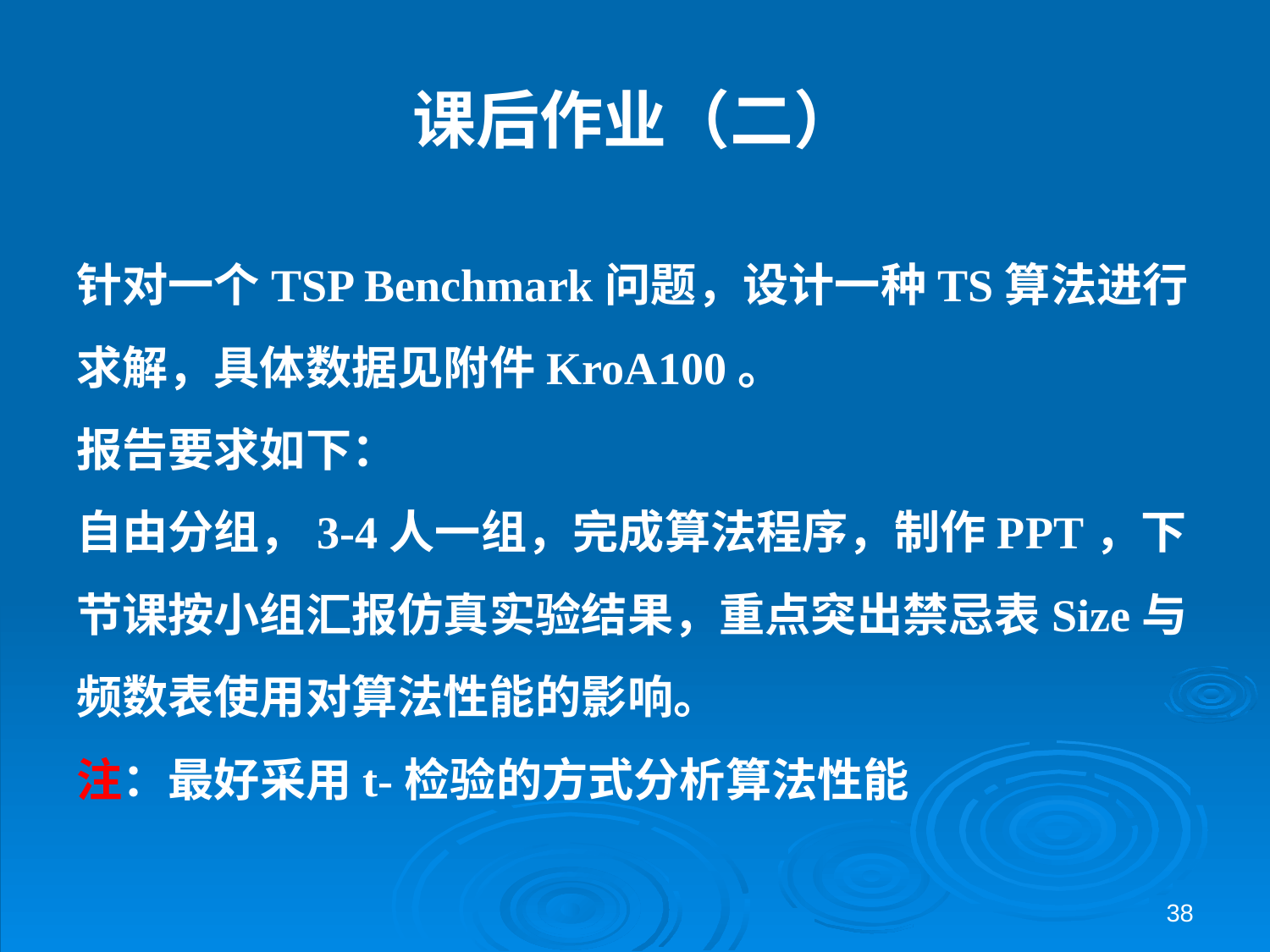

# 课后作业（二）
针对一个TSP Benchmark问题，设计一种TS算法进行求解，具体数据见附件KroA100。
报告要求如下：
自由分组，3-4人一组，完成算法程序，制作PPT，下节课按小组汇报仿真实验结果，重点突出禁忌表Size与频数表使用对算法性能的影响。
注：最好采用t-检验的方式分析算法性能

38